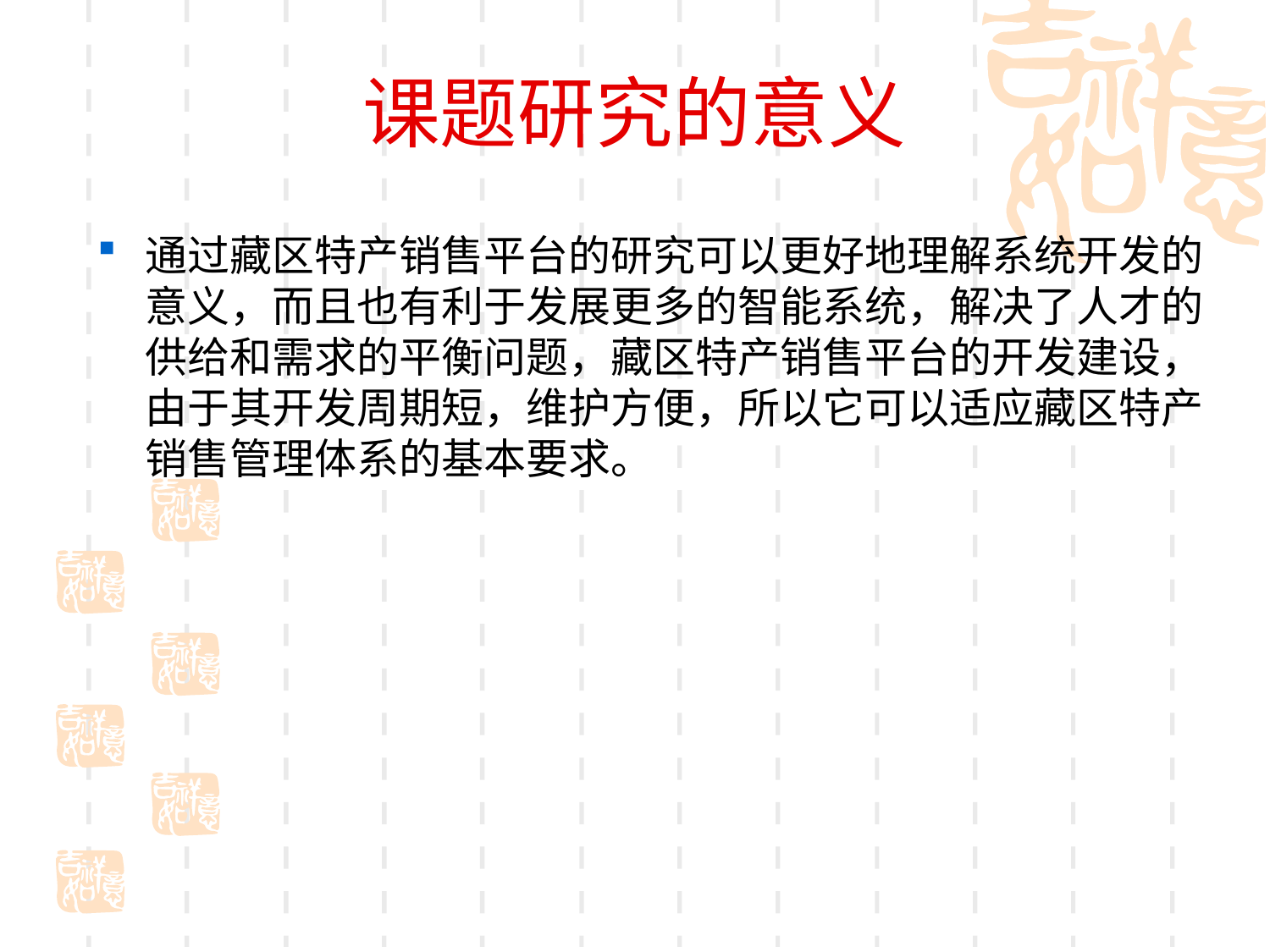

# 课题研究的意义
通过藏区特产销售平台的研究可以更好地理解系统开发的意义，而且也有利于发展更多的智能系统，解决了人才的供给和需求的平衡问题，藏区特产销售平台的开发建设，由于其开发周期短，维护方便，所以它可以适应藏区特产销售管理体系的基本要求。